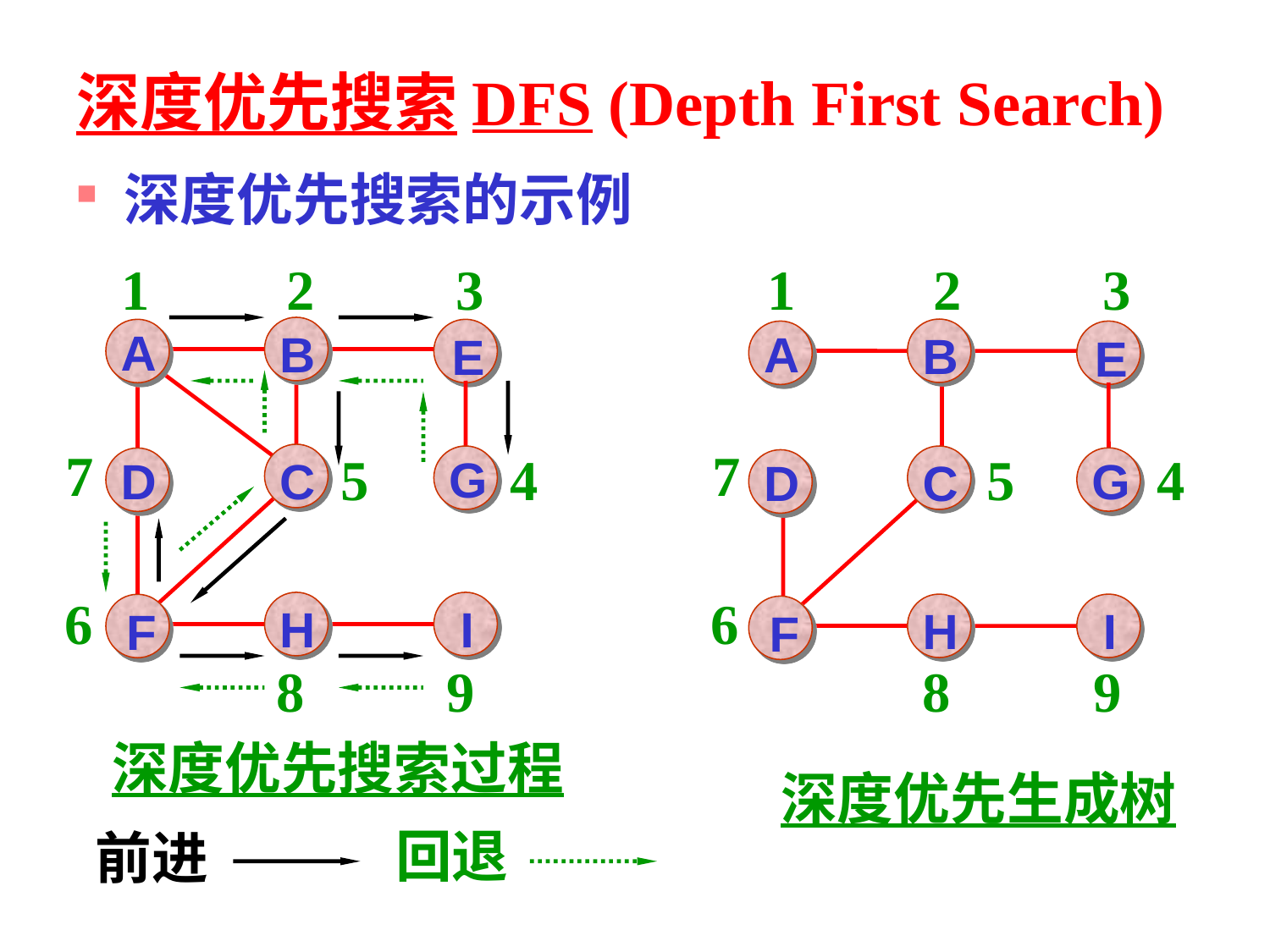

# 深度优先搜索DFS (Depth First Search)
深度优先搜索的示例
1
2
1
2
3
3
A

B

A

B

E

E

7
7
5
4
5
4
G
G
D

C

D

C

6
6

H

I

H

I

F

F

8
9
8
9

深度优先搜索过程
深度优先生成树
回退
前进

67